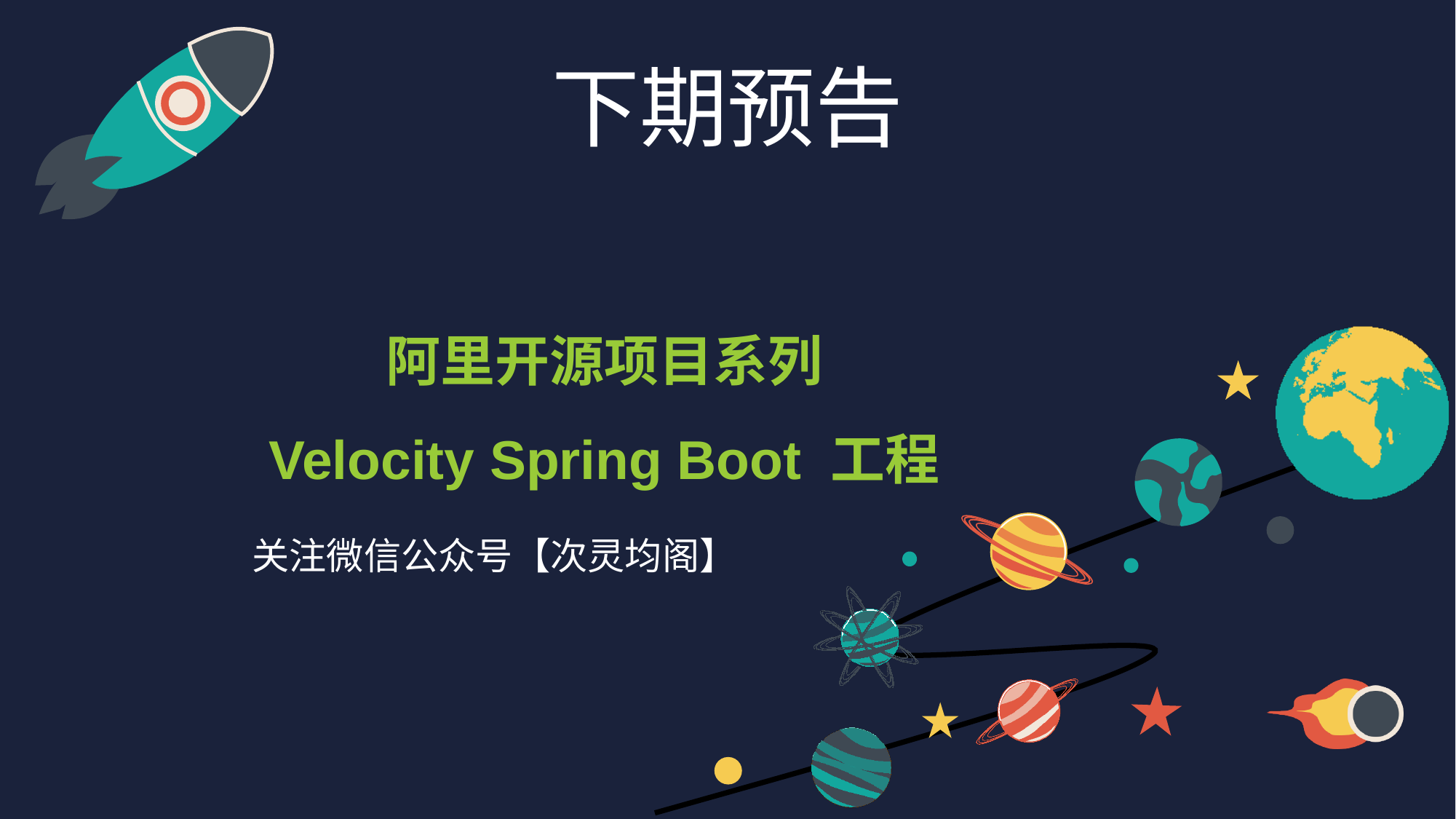

下期预告
# 阿里开源项目系列 Velocity Spring Boot 工程
关注微信公众号【次灵均阁】